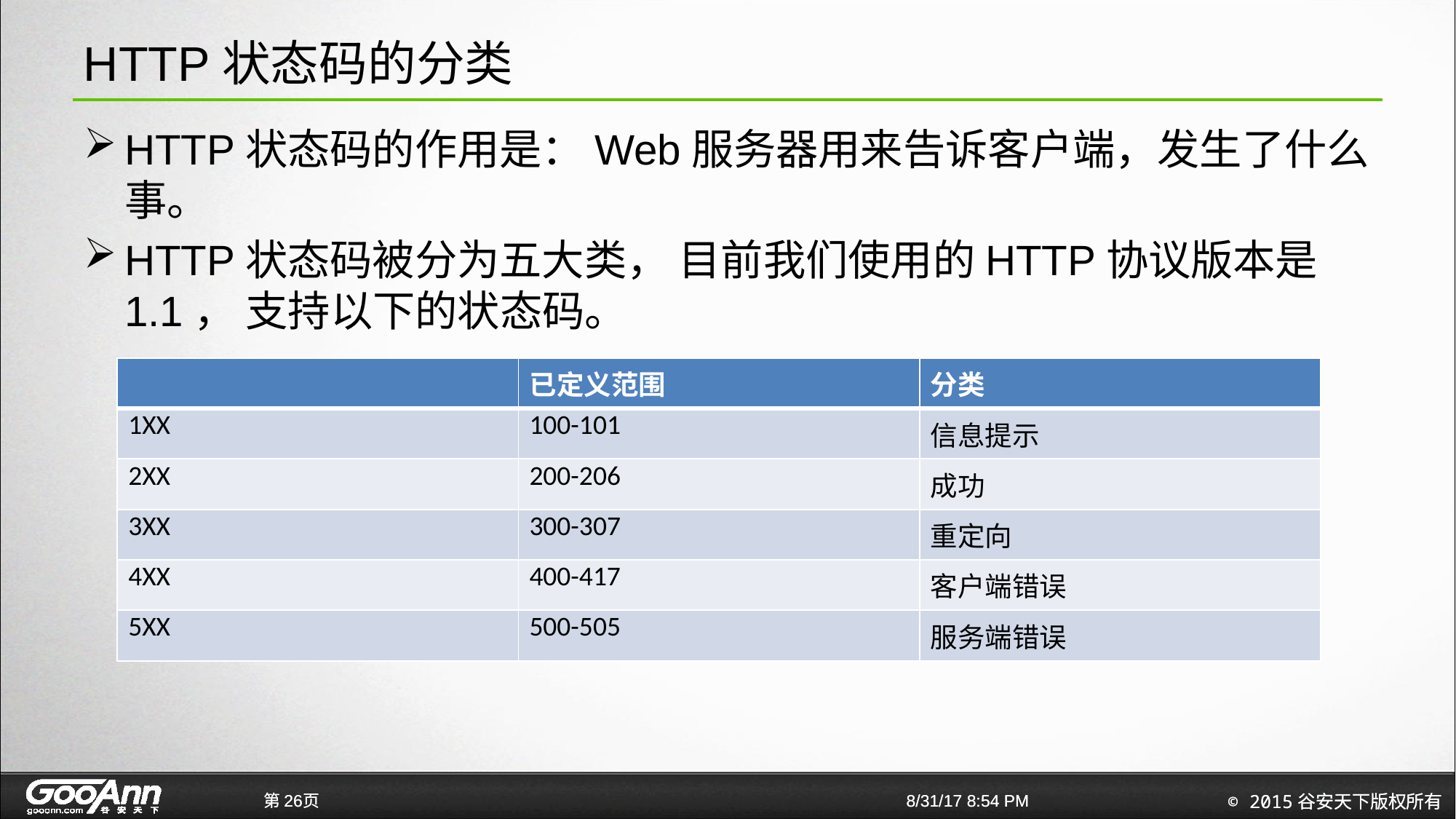

# HTTP状态码的分类
HTTP状态码的作用是：Web服务器用来告诉客户端，发生了什么事。
HTTP状态码被分为五大类， 目前我们使用的HTTP协议版本是1.1， 支持以下的状态码。

|  | 已定义范围 | 分类 |
| --- | --- | --- |
| 1XX | 100-101 | 信息提示 |
| 2XX | 200-206 | 成功 |
| 3XX | 300-307 | 重定向 |
| 4XX | 400-417 | 客户端错误 |
| 5XX | 500-505 | 服务端错误 |